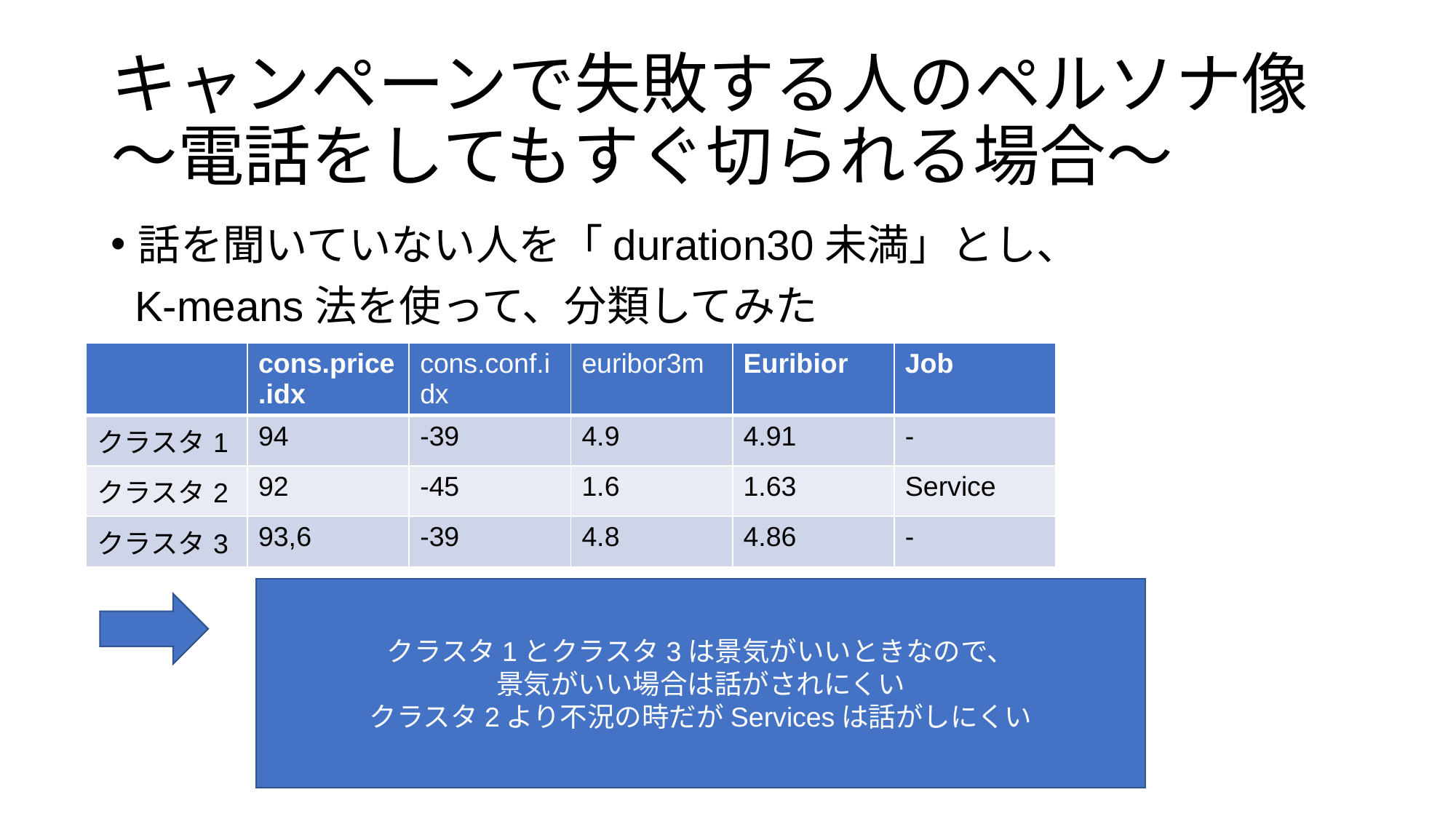

# キャンペーンで失敗する人のペルソナ像 ～電話をしてもすぐ切られる場合～
話を聞いていない人を「duration30未満」とし、
  K-means法を使って、分類してみた
|  | cons.price.idx | cons.conf.idx | euribor3m | Euribior | Job |
| --- | --- | --- | --- | --- | --- |
| クラスタ1 | 94 | -39 | 4.9 | 4.91 | - |
| クラスタ2 | 92 | -45 | 1.6 | 1.63 | Service |
| クラスタ3 | 93,6 | -39 | 4.8 | 4.86 | - |
クラスタ1とクラスタ3は景気がいいときなので、
景気がいい場合は話がされにくい
クラスタ2より不況の時だがServicesは話がしにくい